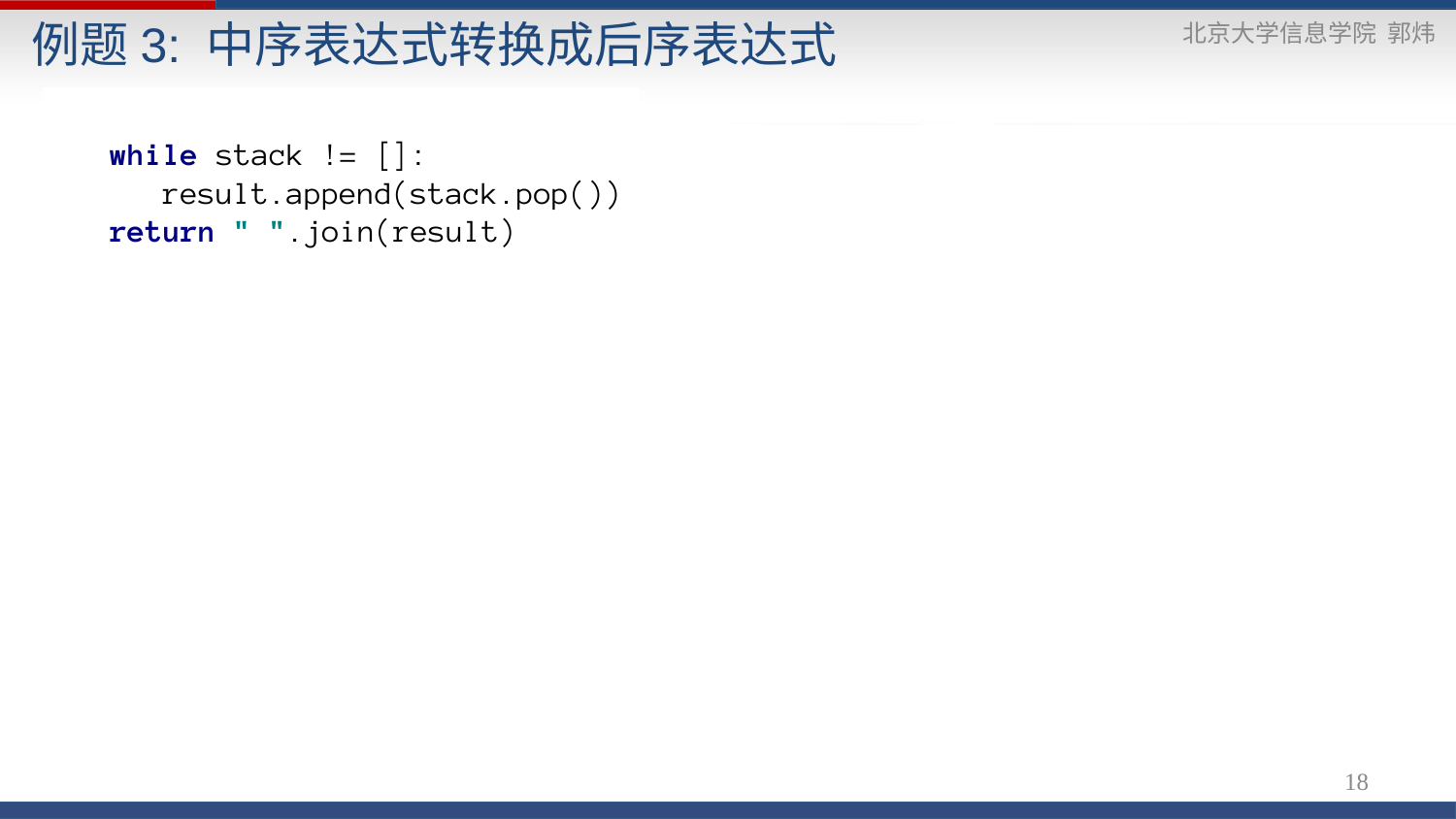

例题3: 中序表达式转换成后序表达式

   while stack != []:
      result.append(stack.pop())
   return " ".join(result)
18